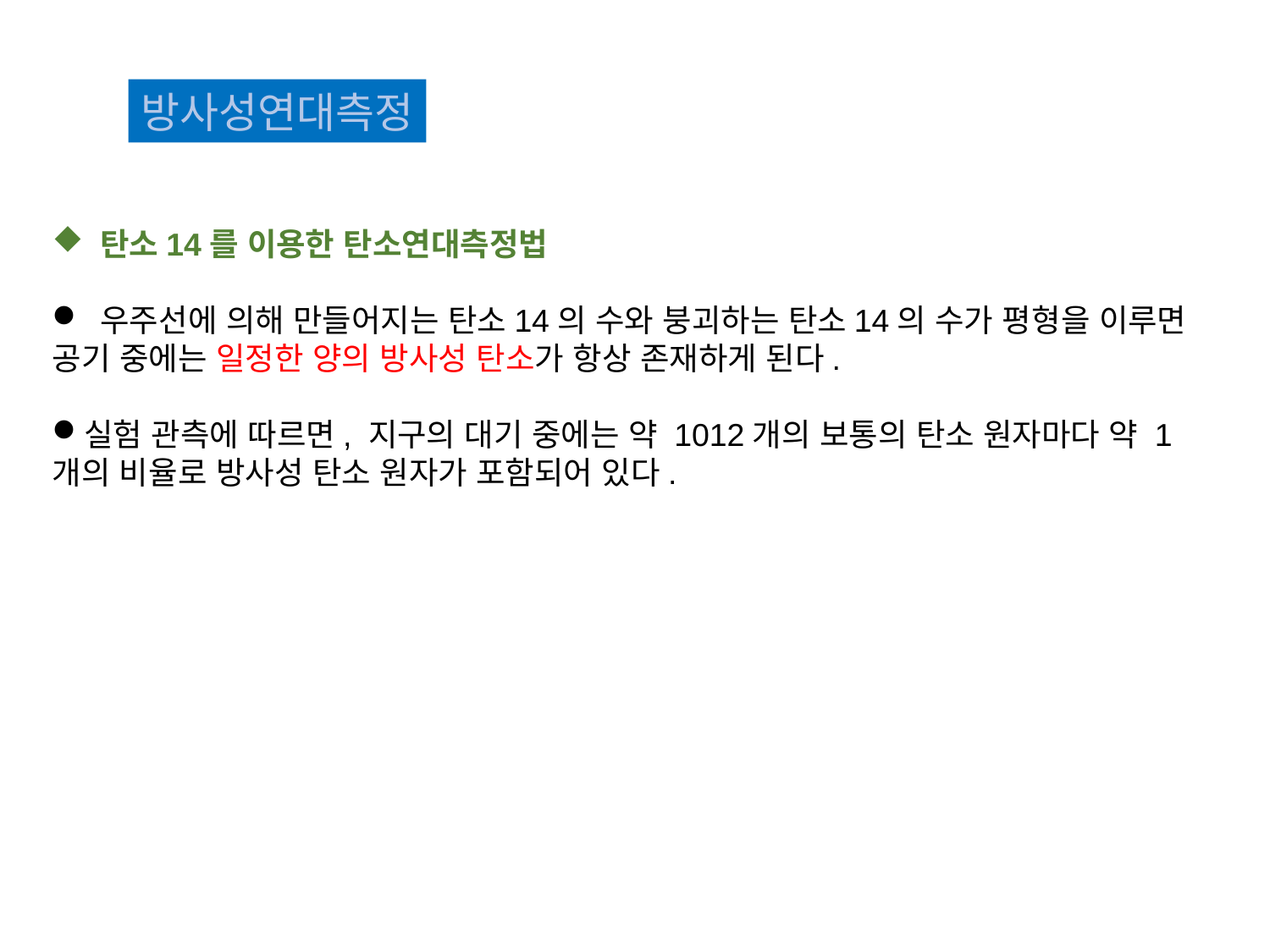

방사성연대측정
 탄소14를 이용한 탄소연대측정법

 우주선에 의해 만들어지는 탄소14의 수와 붕괴하는 탄소14의 수가 평형을 이루면 공기 중에는 일정한 양의 방사성 탄소가 항상 존재하게 된다.

실험 관측에 따르면, 지구의 대기 중에는 약 1012개의 보통의 탄소 원자마다 약 1개의 비율로 방사성 탄소 원자가 포함되어 있다.